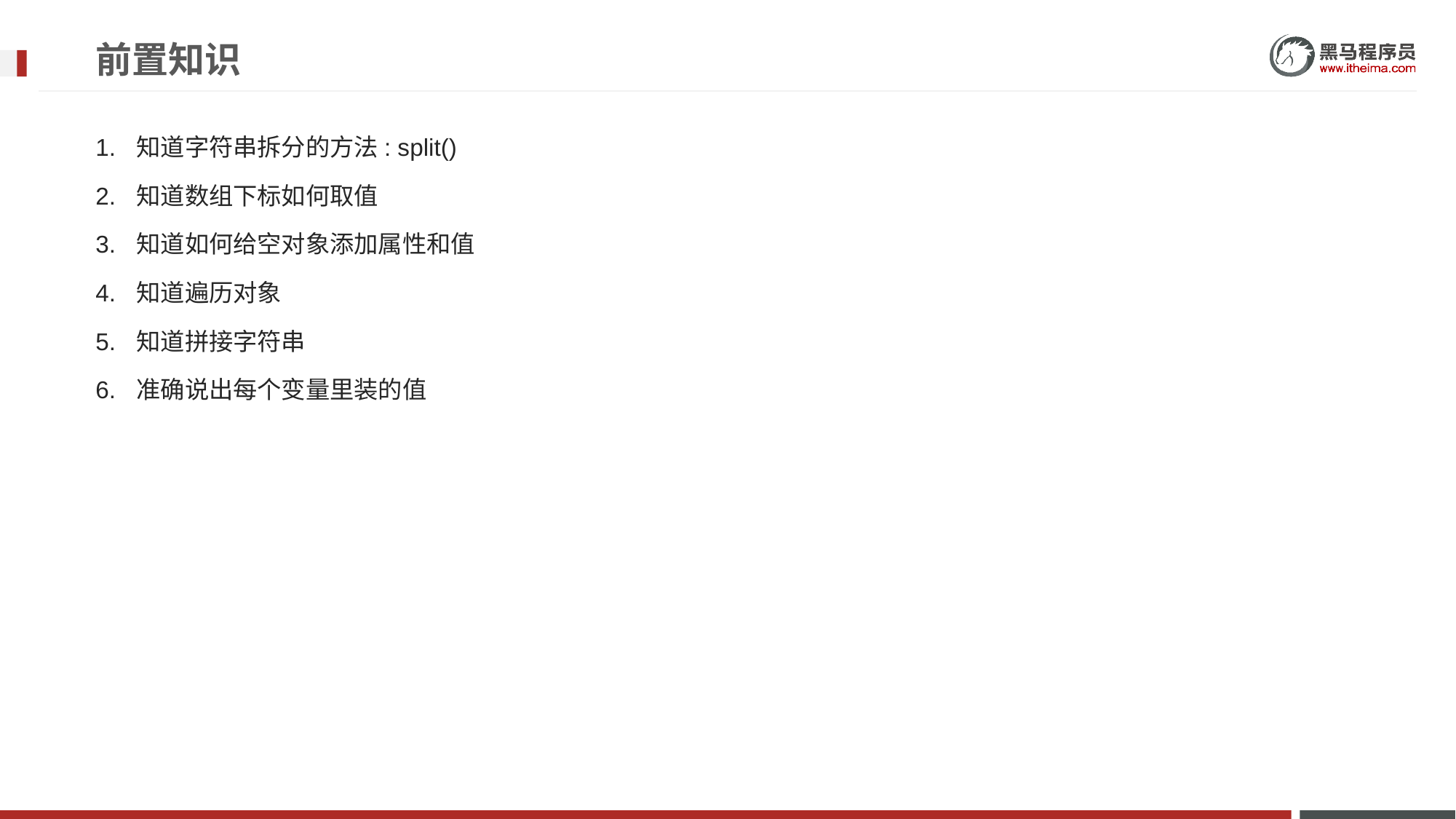

# 前置知识
知道字符串拆分的方法: split()
知道数组下标如何取值
知道如何给空对象添加属性和值
知道遍历对象
知道拼接字符串
准确说出每个变量里装的值